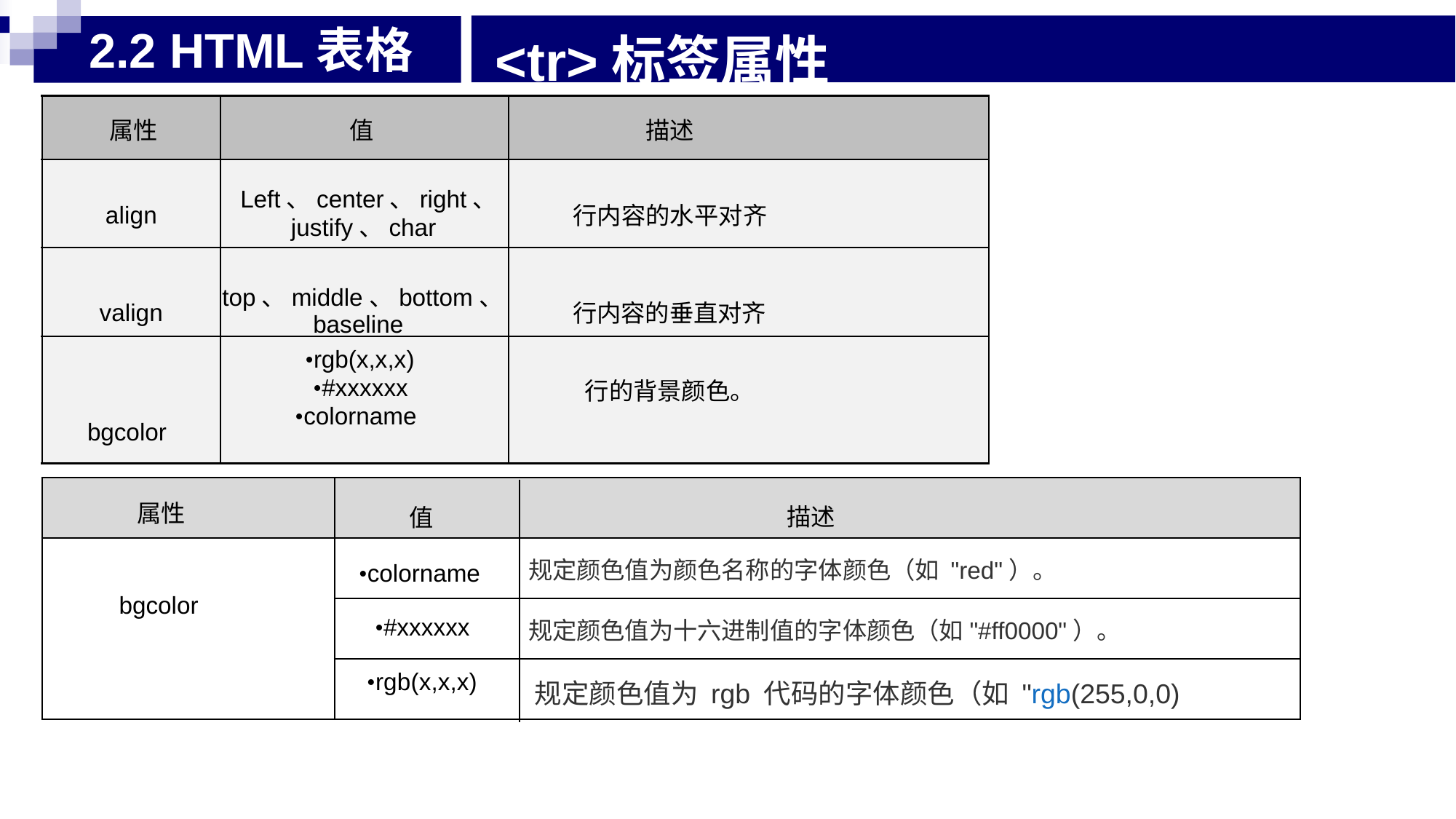

<tr>标签属性
2.2 HTML表格

						值

	Left、center、right、
		justify、char

top、middle、bottom、
					baseline
				•rgb(x,x,x)
					•#xxxxxx
			•colorname
		描述

行内容的水平对齐

行内容的垂直对齐

	行的背景颜色。
			属性

		align

	valign

bgcolor

	属性

bgcolor
	描述

规定颜色值为颜色名称的字体颜色（如 "red"）。

规定颜色值为十六进制值的字体颜色（如"#ff0000"）。
			值

•colorname

		•#xxxxxx

	•rgb(x,x,x)

规定颜色值为 rgb 代码的字体颜色（如 "rgb(255,0,0)